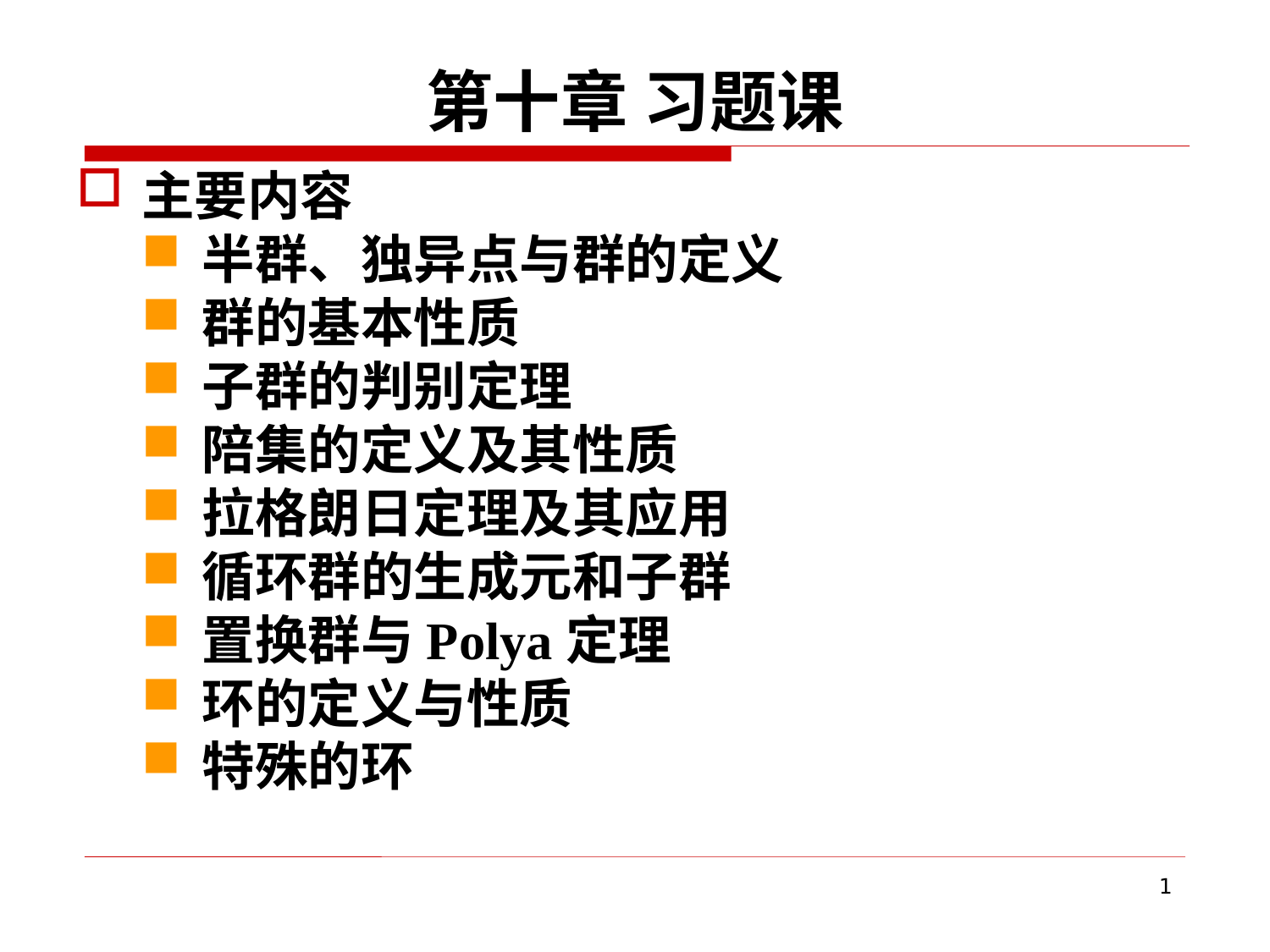

# 第十章 习题课
主要内容
半群、独异点与群的定义
群的基本性质
子群的判别定理
陪集的定义及其性质
拉格朗日定理及其应用
循环群的生成元和子群
置换群与Polya定理
环的定义与性质
特殊的环
1